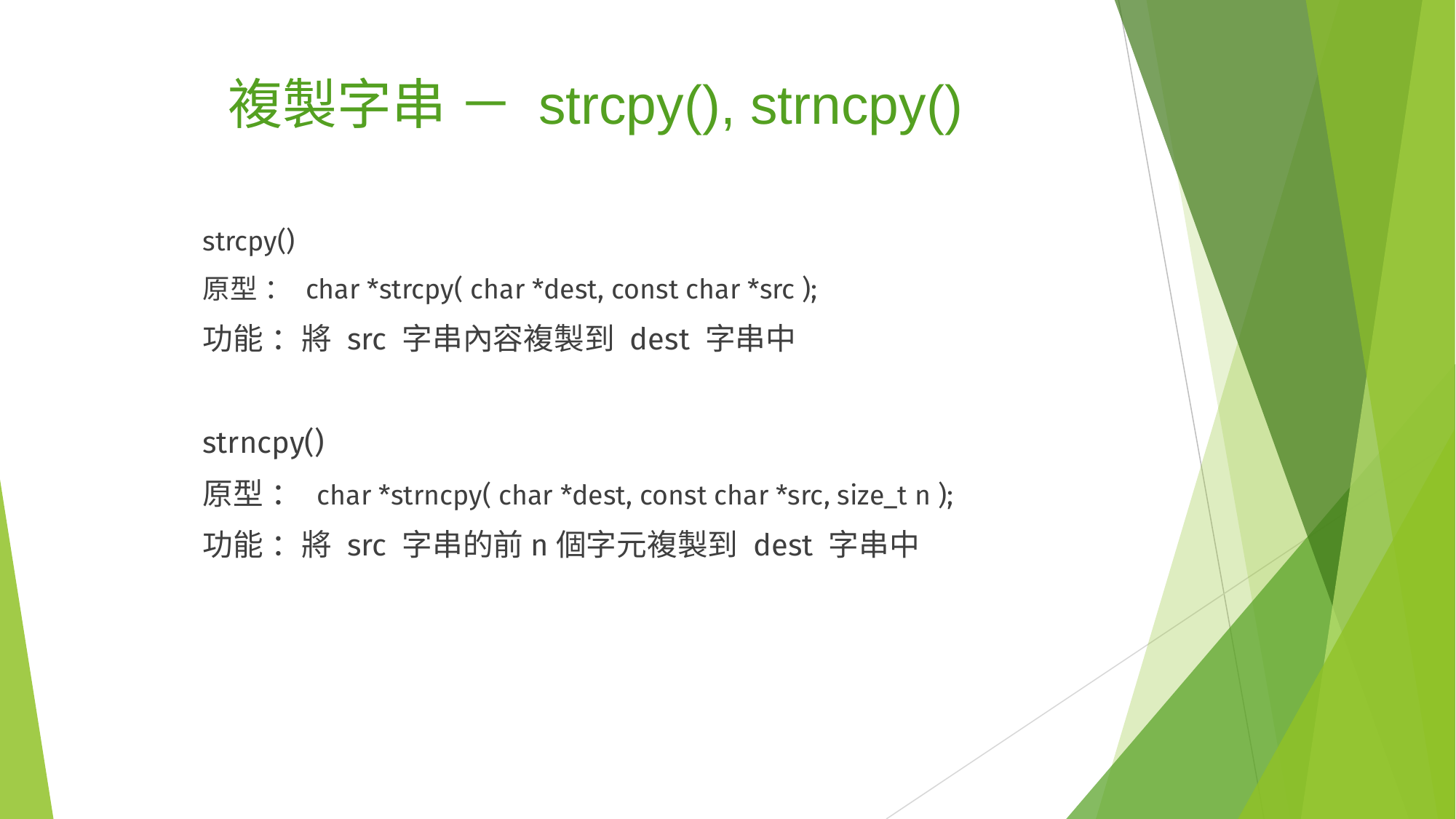

# 複製字串 － strcpy(), strncpy()
	strcpy()
	原型 ： char *strcpy( char *dest, const char *src );
	功能 ：將 src 字串內容複製到 dest 字串中

	strncpy()
	原型 ： char *strncpy( char *dest, const char *src, size_t n );
	功能 ：將 src 字串的前n個字元複製到 dest 字串中